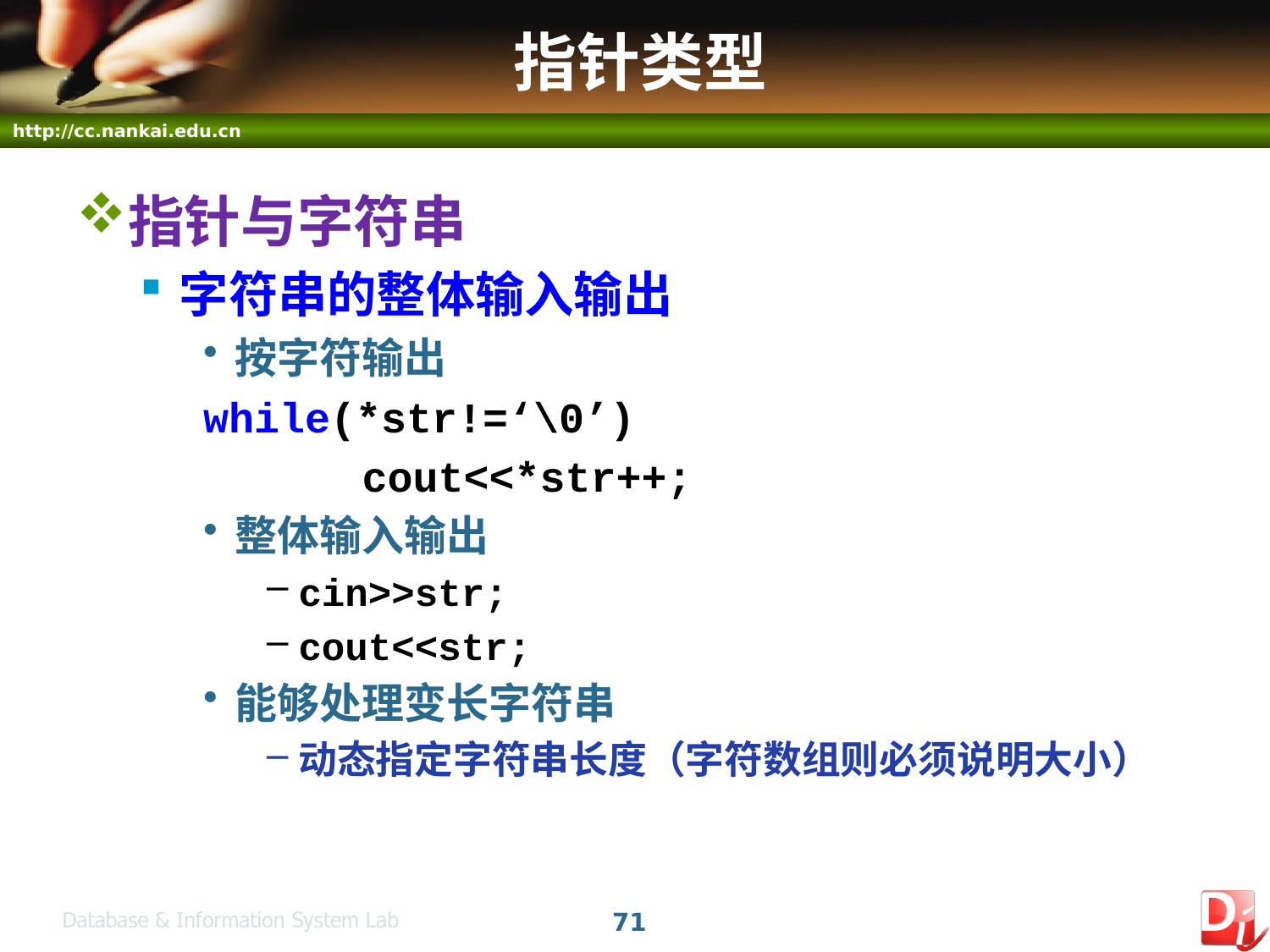

# 指针类型
指针与字符串
字符串的整体输入输出
按字符输出
while(*str!=‘\0’)
		cout<<*str++;
整体输入输出
cin>>str;
cout<<str;
能够处理变长字符串
动态指定字符串长度（字符数组则必须说明大小）
71
Database & Information System Lab